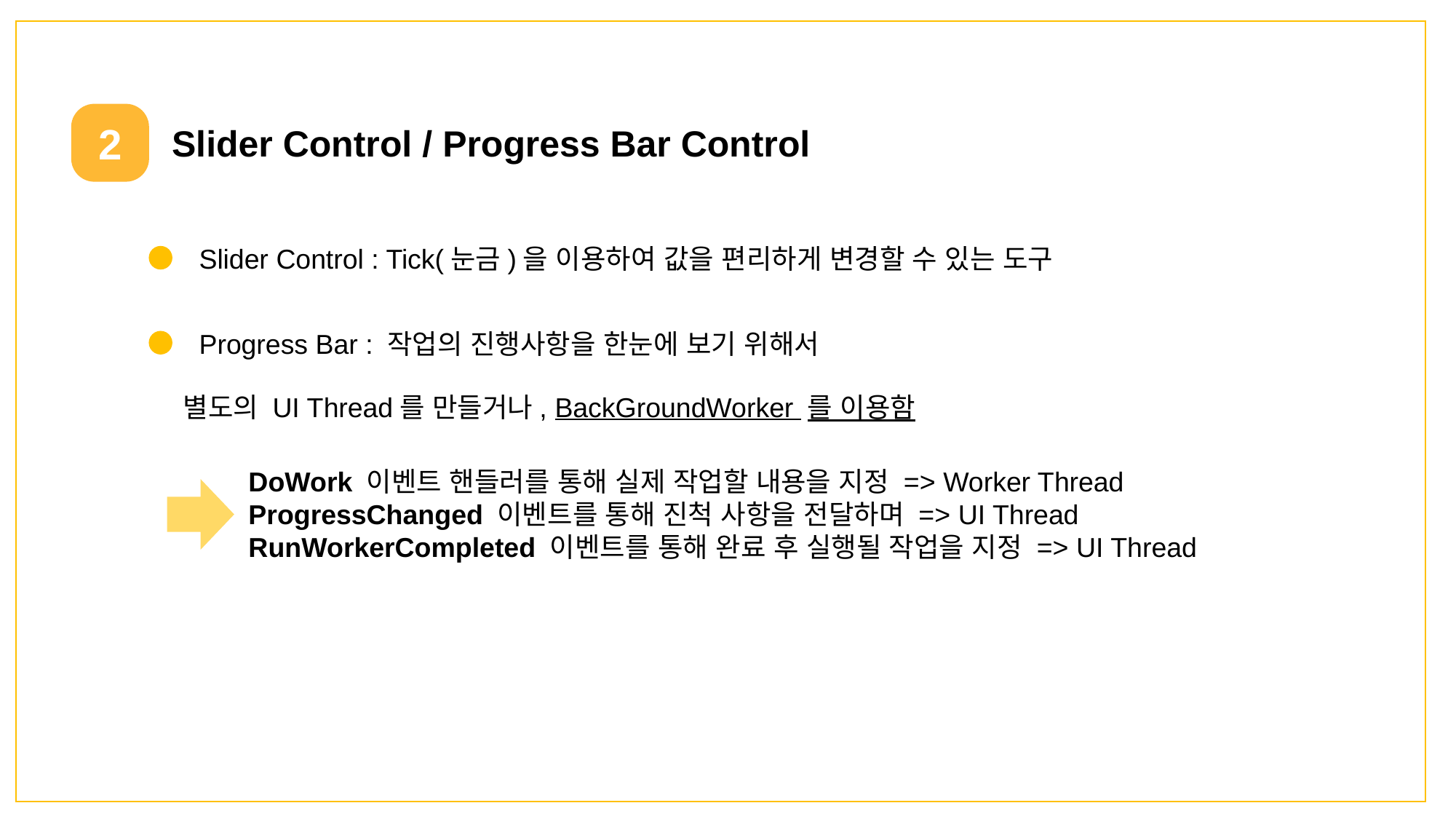

2
Slider Control / Progress Bar Control
Slider Control : Tick(눈금)을 이용하여 값을 편리하게 변경할 수 있는 도구

Progress Bar : 작업의 진행사항을 한눈에 보기 위해서

별도의 UI Thread를 만들거나, BackGroundWorker 를 이용함
DoWork 이벤트 핸들러를 통해 실제 작업할 내용을 지정 => Worker Thread
ProgressChanged 이벤트를 통해 진척 사항을 전달하며 => UI Thread
RunWorkerCompleted 이벤트를 통해 완료 후 실행될 작업을 지정 => UI Thread